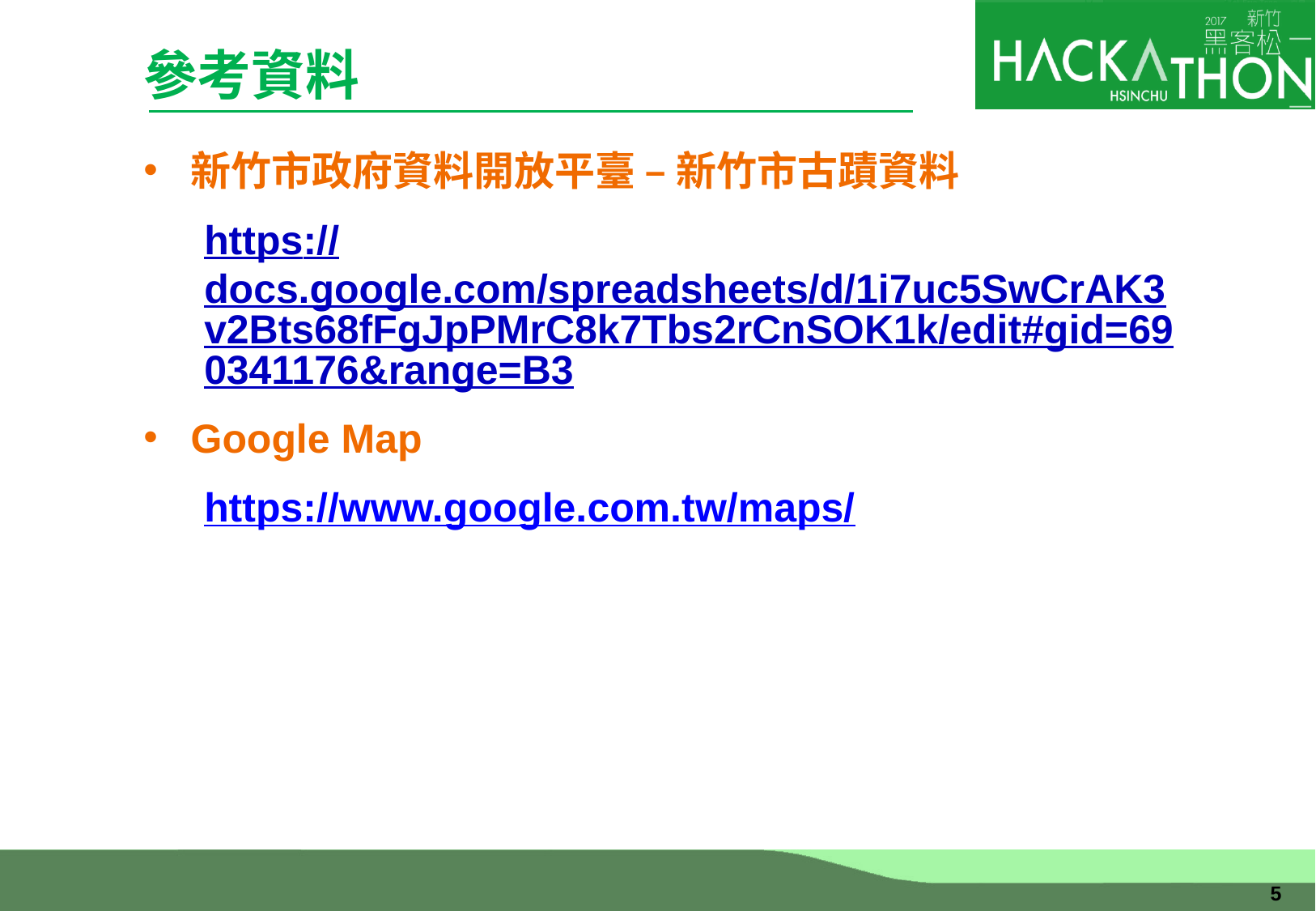

參考資料
新竹市政府資料開放平臺 – 新竹市古蹟資料
https://docs.google.com/spreadsheets/d/1i7uc5SwCrAK3v2Bts68fFgJpPMrC8k7Tbs2rCnSOK1k/edit#gid=690341176&range=B3
Google Map
https://www.google.com.tw/maps/